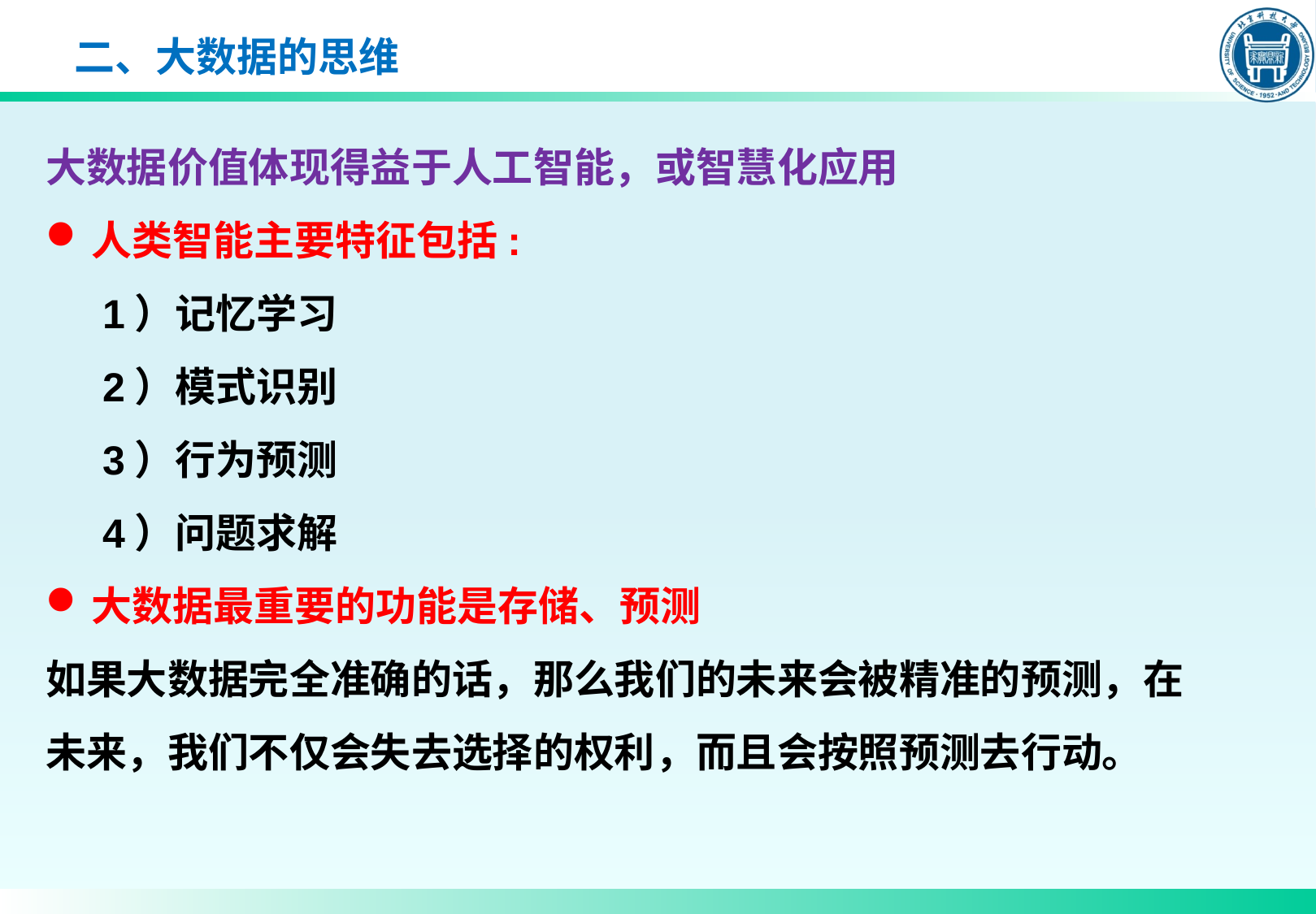

二、大数据的思维
大数据价值体现得益于人工智能，或智慧化应用
人类智能主要特征包括:
     1）记忆学习
     2）模式识别
     3）行为预测
     4）问题求解
大数据最重要的功能是存储、预测
如果大数据完全准确的话，那么我们的未来会被精准的预测，在未来，我们不仅会失去选择的权利，而且会按照预测去行动。